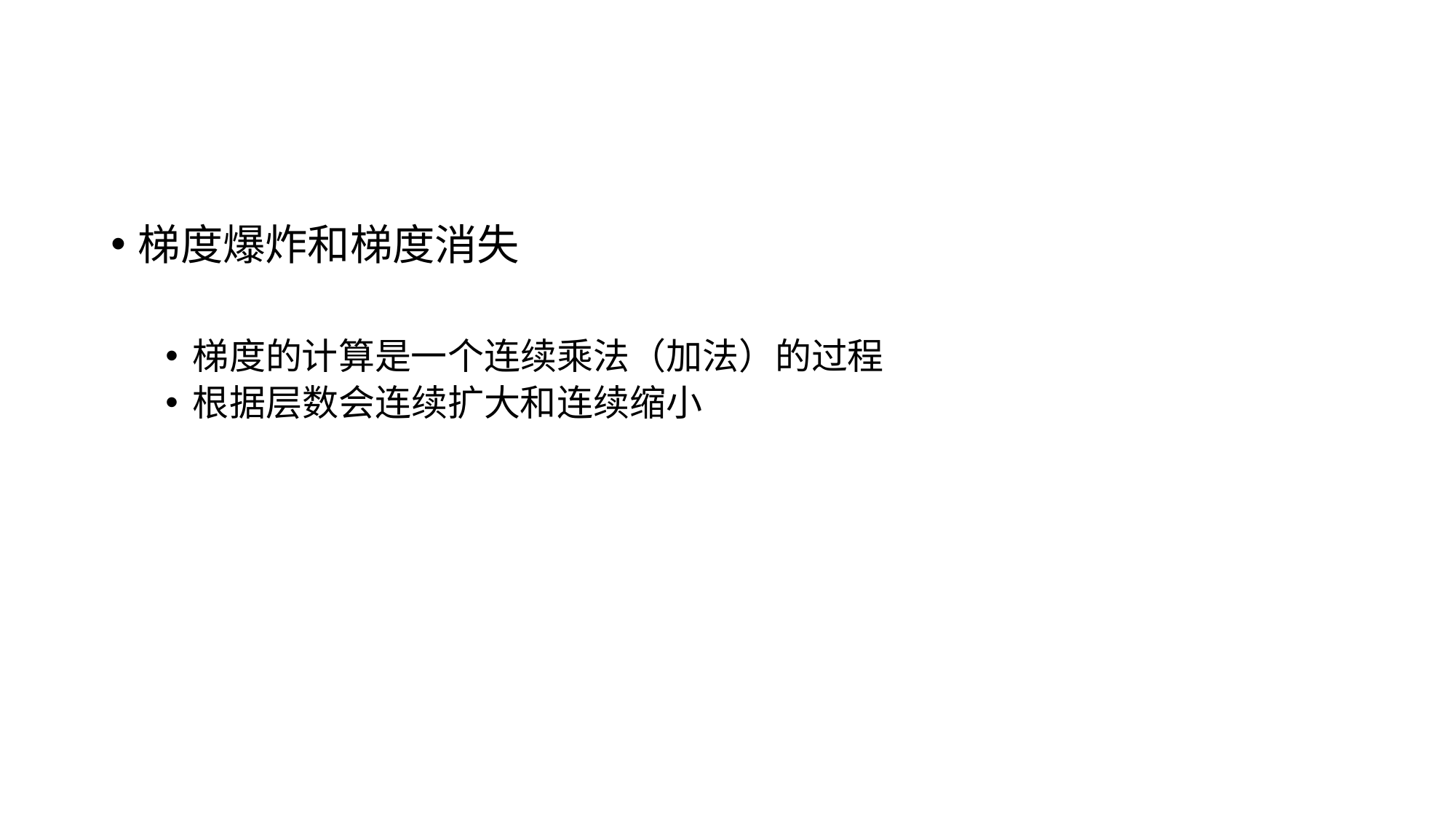

梯度爆炸和梯度消失

梯度的计算是一个连续乘法（加法）的过程
根据层数会连续扩大和连续缩小